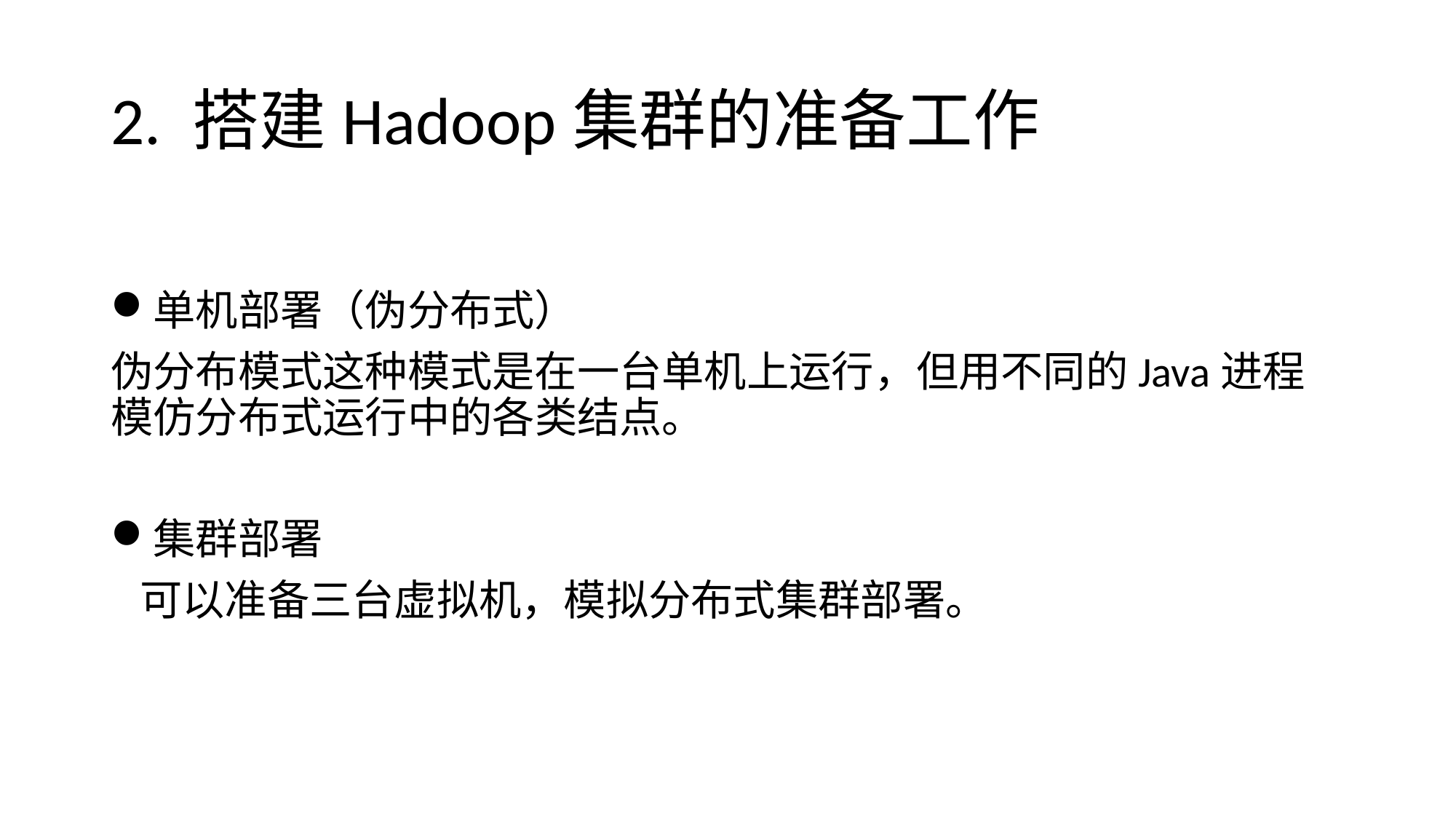

# 2. 搭建Hadoop集群的准备工作

单机部署（伪分布式）
伪分布模式这种模式是在一台单机上运行，但用不同的Java进程模仿分布式运行中的各类结点。

集群部署
  可以准备三台虚拟机，模拟分布式集群部署。